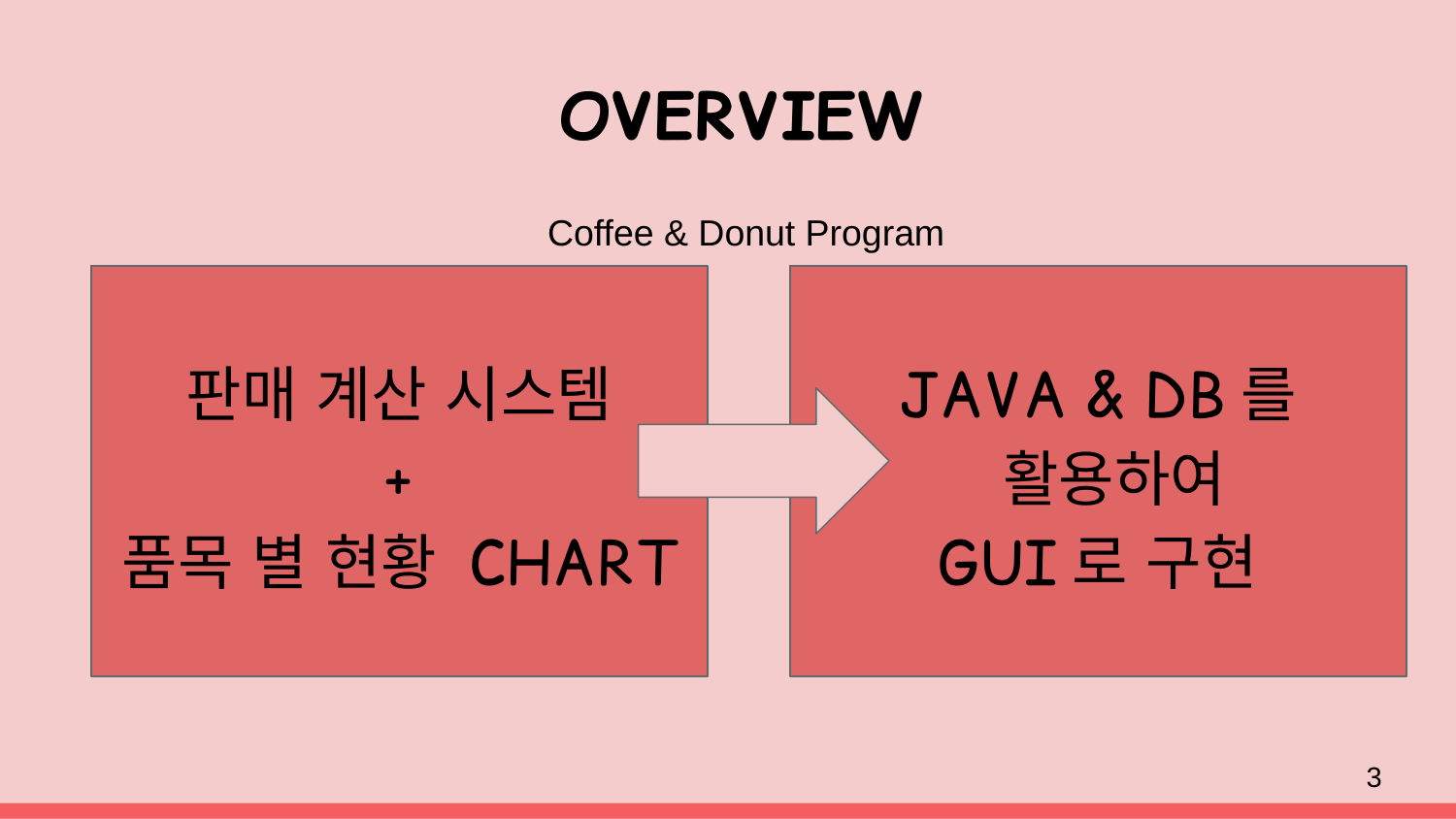

# OVERVIEW
Coffee & Donut Program

판매 계산 시스템
+
품목 별 현황 CHART

JAVA & DB를
 활용하여
GUI로 구현

3